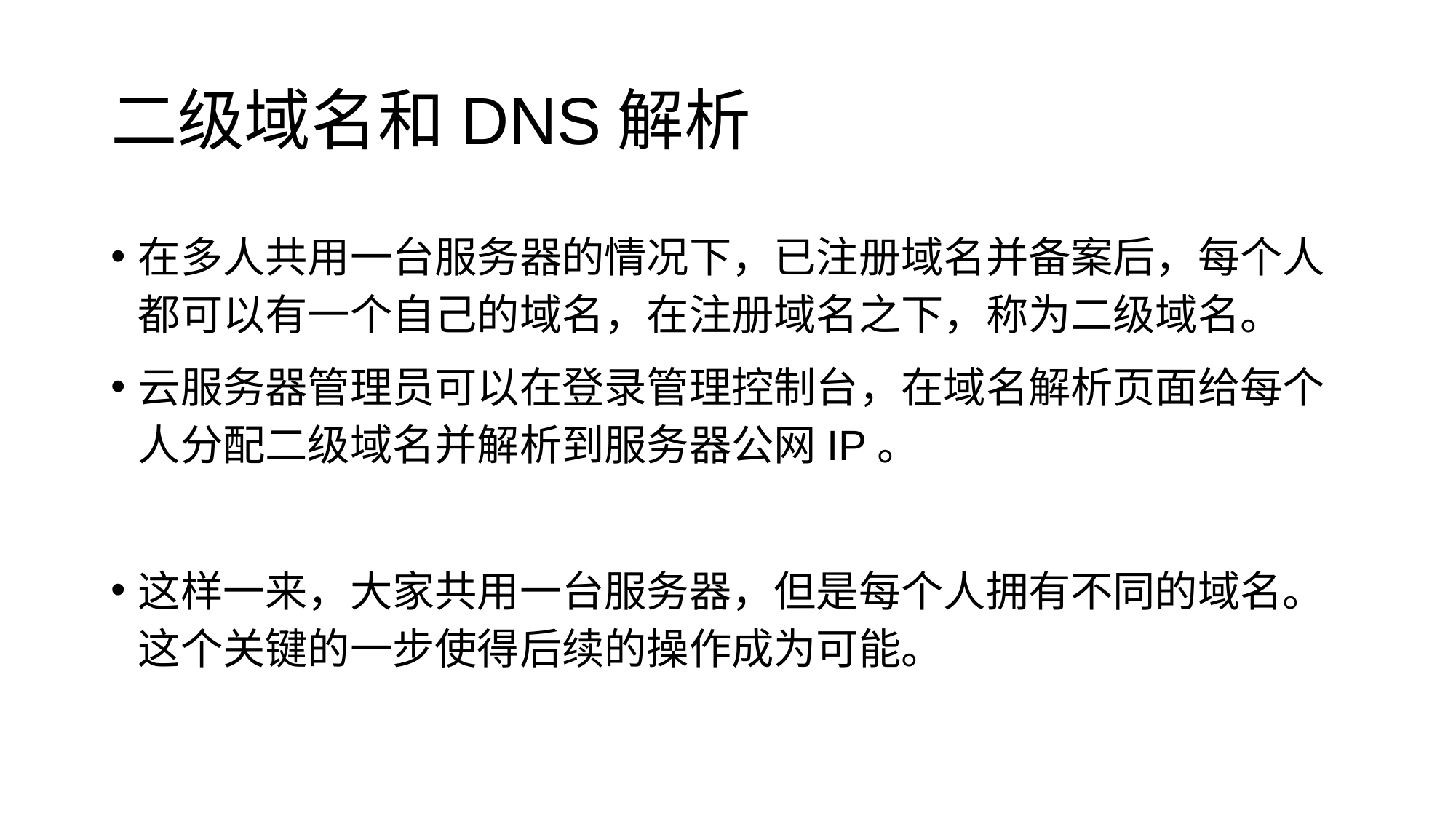

# 二级域名和DNS解析
在多人共用一台服务器的情况下，已注册域名并备案后，每个人都可以有一个自己的域名，在注册域名之下，称为二级域名。
云服务器管理员可以在登录管理控制台，在域名解析页面给每个人分配二级域名并解析到服务器公网IP。

这样一来，大家共用一台服务器，但是每个人拥有不同的域名。这个关键的一步使得后续的操作成为可能。